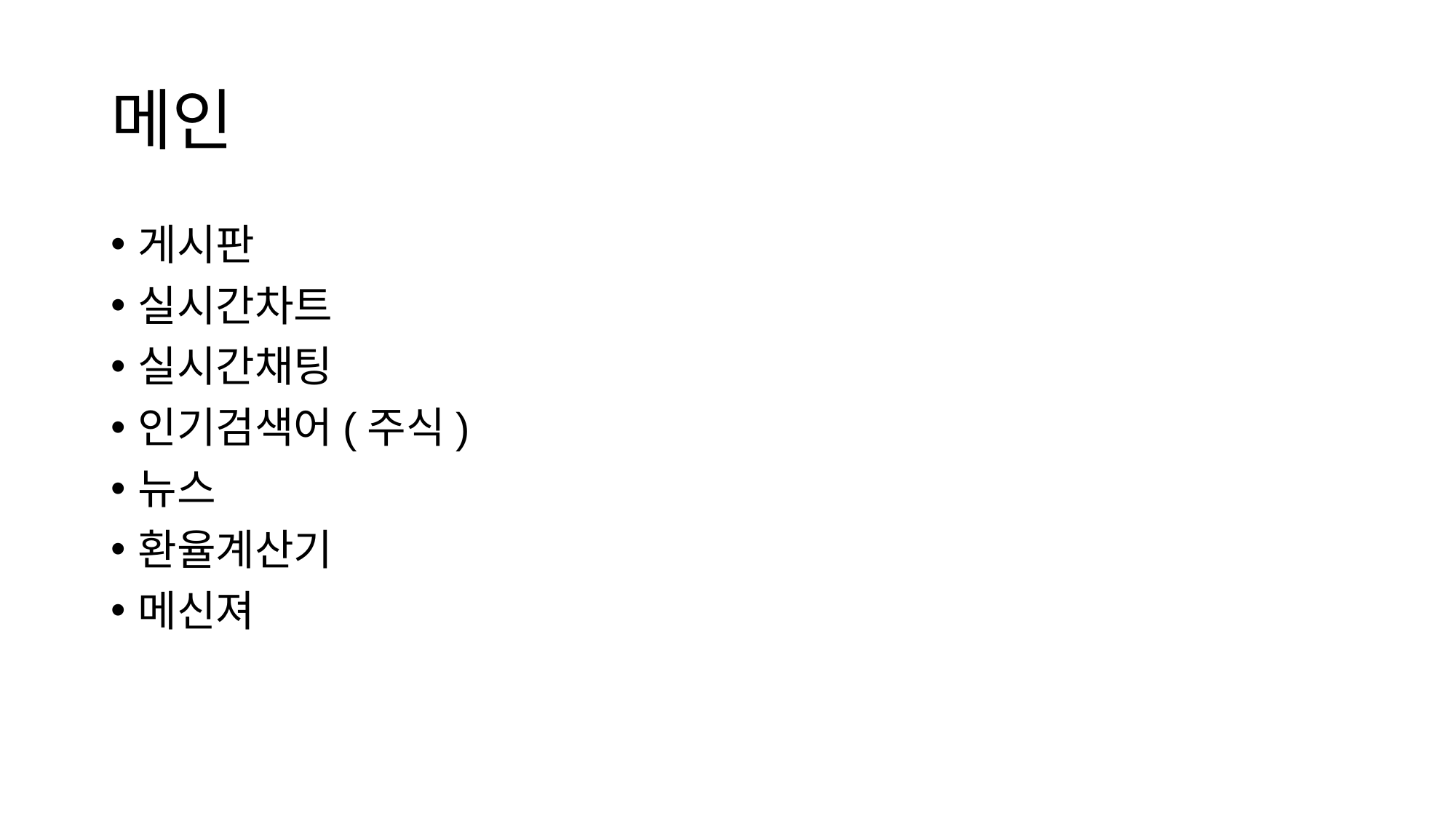

# 메인
게시판
실시간차트
실시간채팅
인기검색어(주식)
뉴스
환율계산기
메신져